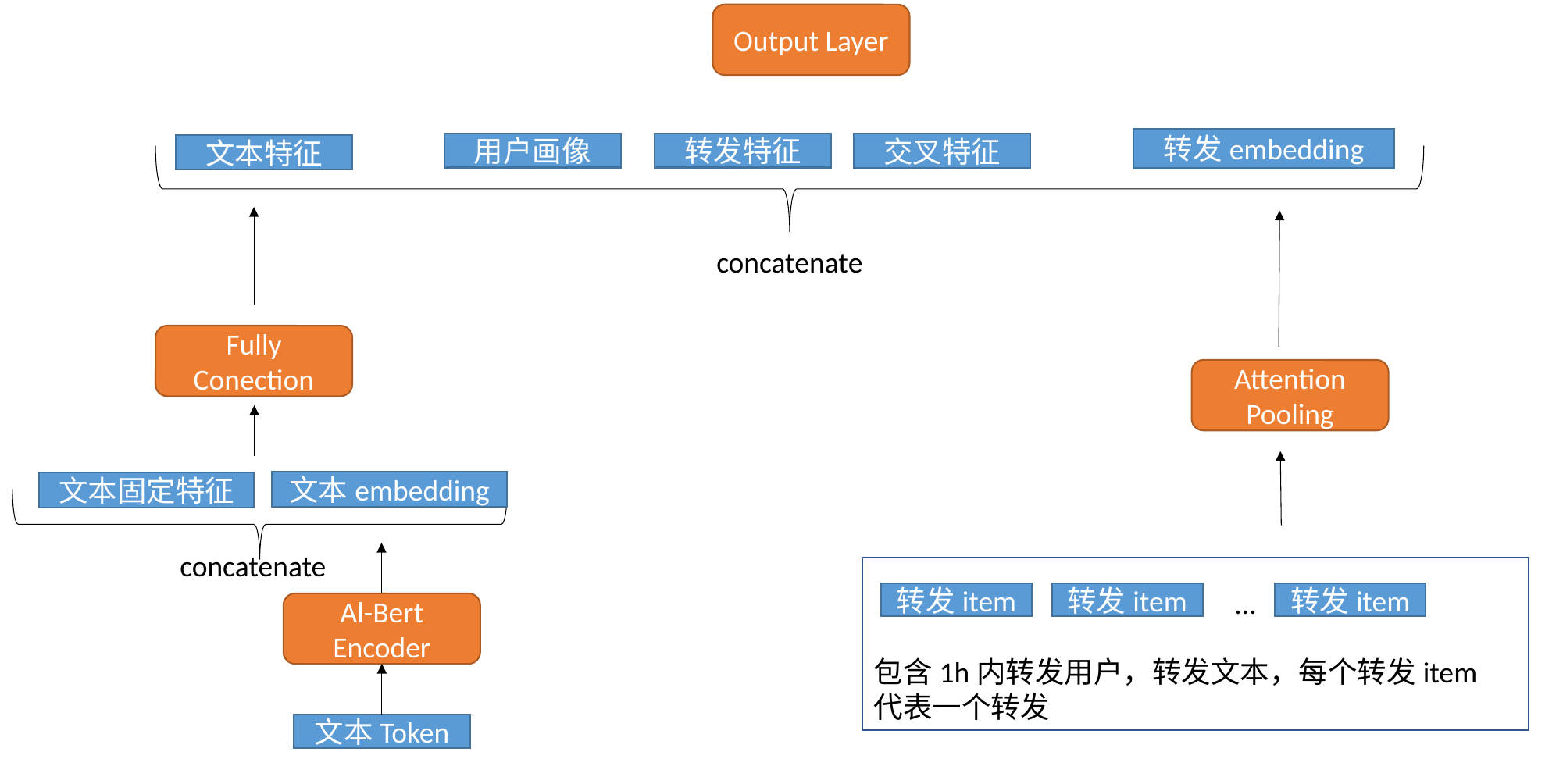

Output Layer
转发embedding
用户画像
转发特征
交叉特征
文本特征
concatenate

Fully Conection
Attention Pooling
文本embedding
文本固定特征
concatenate

…
转发item
转发item
转发item
Al-Bert Encoder
包含1h内转发用户，转发文本，每个转发item代表一个转发
文本Token